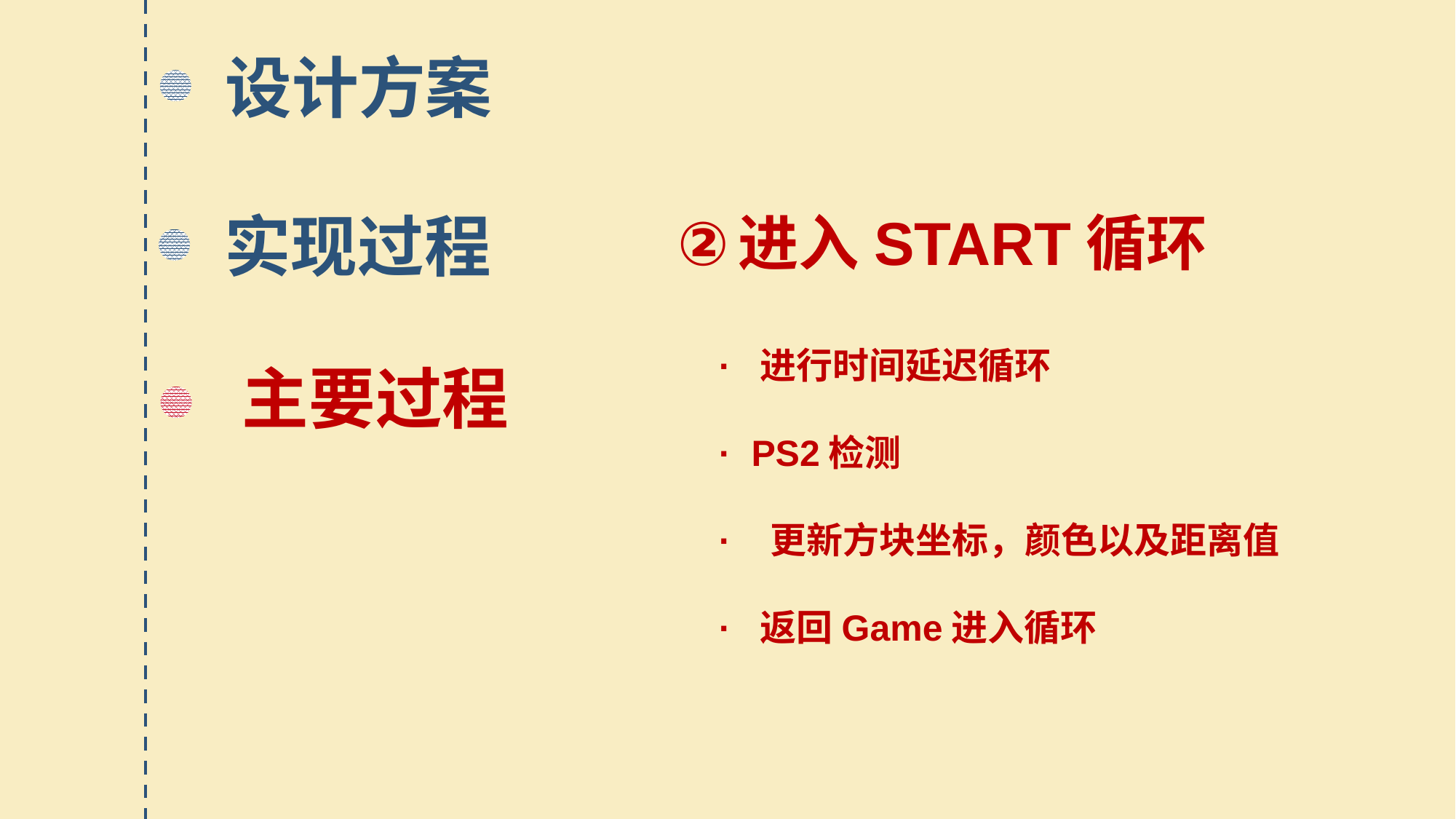

设计方案

进入START循环

	·  进行时间延迟循环

	·  PS2检测

	·   更新方块坐标，颜色以及距离值

	·  返回Game进入循环
实现过程

 主要过程